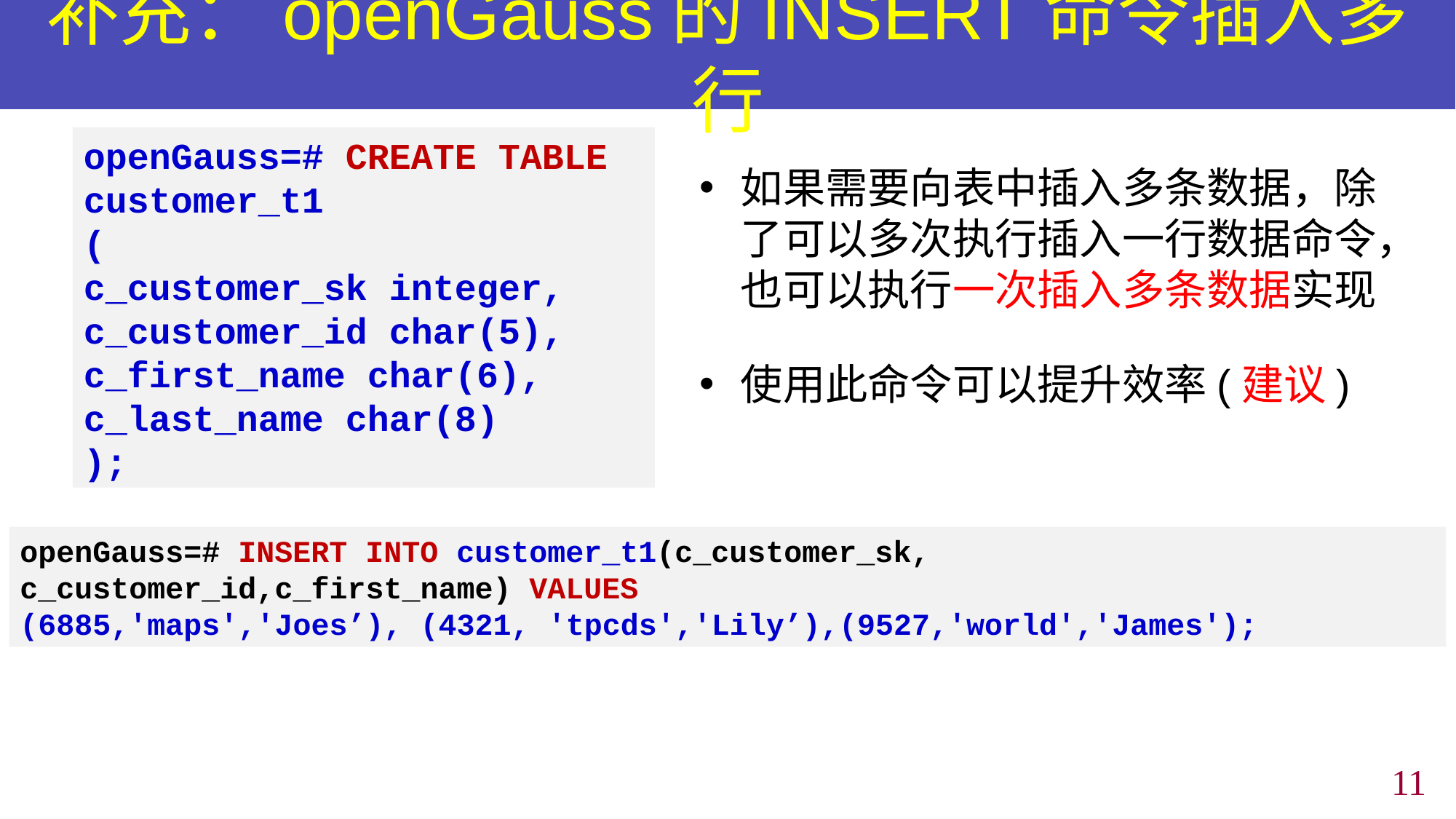

# 补充：openGauss的INSERT命令插入多行
openGauss=# CREATE TABLE customer_t1
(
c_customer_sk integer,
c_customer_id char(5),
c_first_name char(6),
c_last_name char(8)
);
如果需要向表中插入多条数据，除了可以多次执行插入一行数据命令，也可以执行一次插入多条数据实现

使用此命令可以提升效率(建议)
openGauss=# INSERT INTO customer_t1(c_customer_sk, c_customer_id,c_first_name) VALUES
(6885,'maps','Joes’), (4321, 'tpcds','Lily’),(9527,'world','James');
11